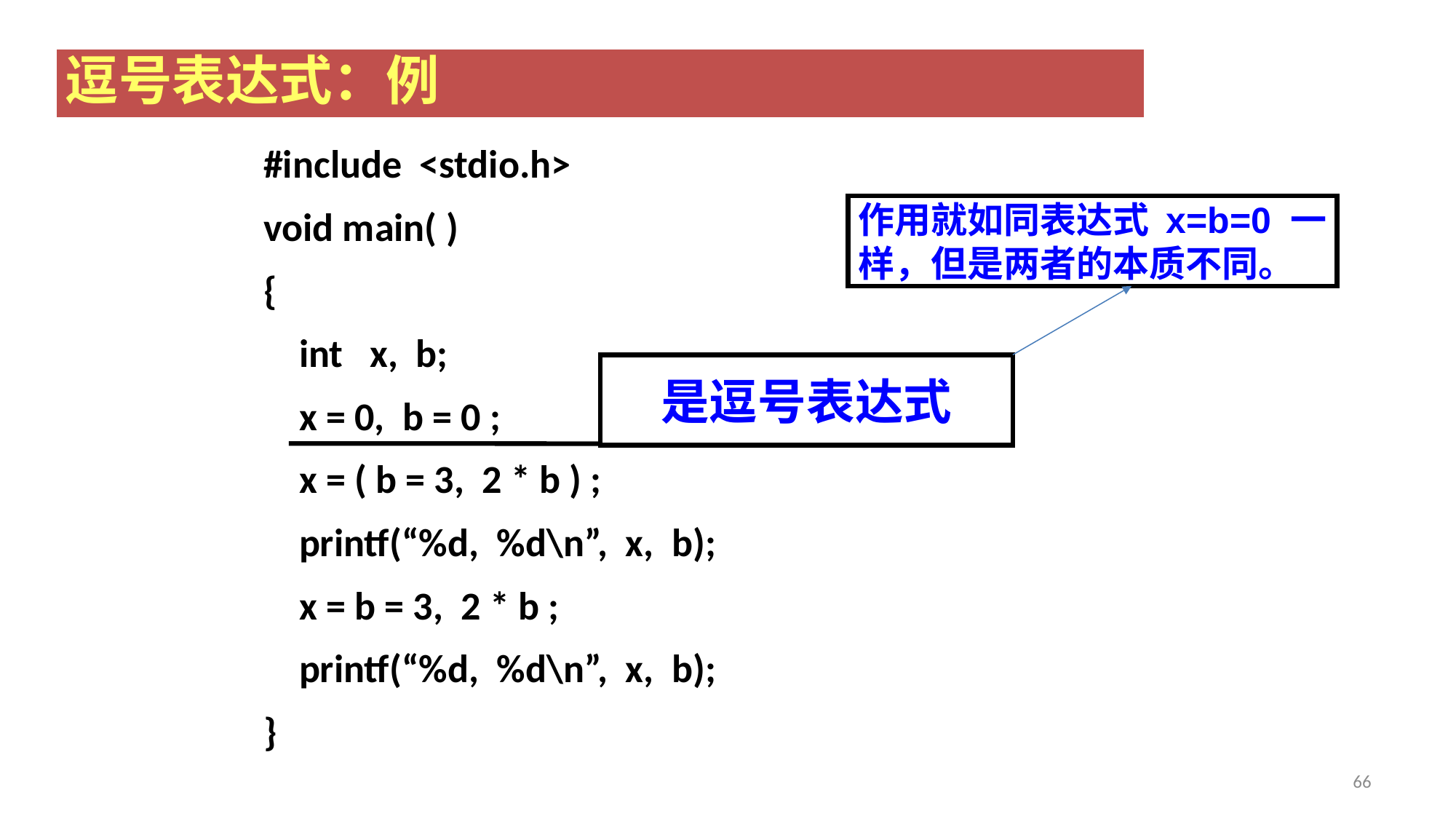

逗号表达式：例
#include  <stdio.h>
void main( )
{
    int   x,  b;
    x = 0,  b = 0 ;
    x = ( b = 3,  2 * b ) ;
    printf(“%d,  %d\n”,  x,  b);
    x = b = 3,  2 * b ;
    printf(“%d,  %d\n”,  x,  b);
}
作用就如同表达式 x=b=0 一样，但是两者的本质不同。
是逗号表达式

66